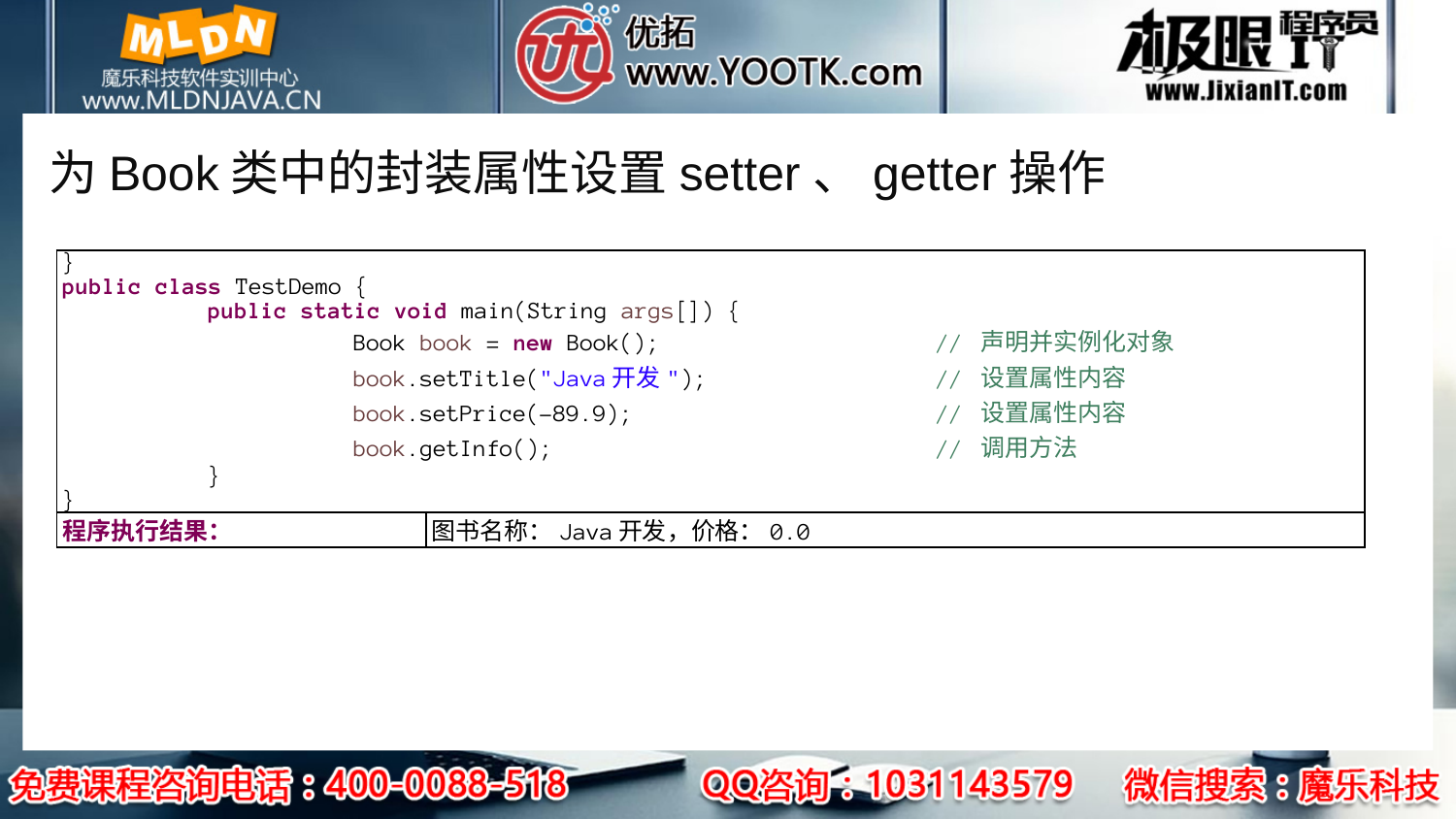

# 为Book类中的封装属性设置setter、getter操作
| } public class TestDemo { public static void main(String args[]) { Book book = new Book(); // 声明并实例化对象 book.setTitle("Java开发"); // 设置属性内容 book.setPrice(-89.9); // 设置属性内容 book.getInfo(); // 调用方法 } } |  |
| --- | --- |
| 程序执行结果： | 图书名称：Java开发，价格：0.0 |